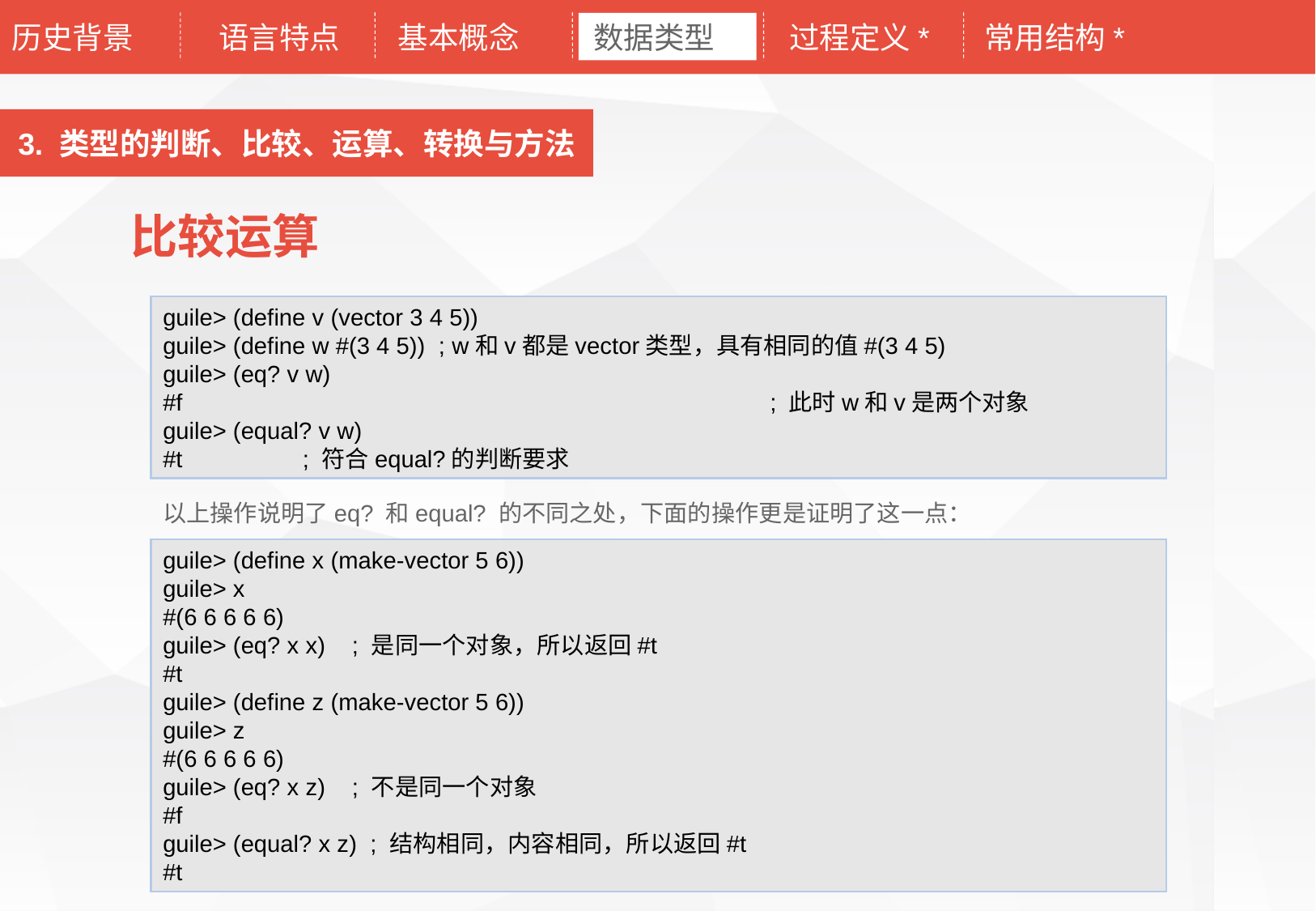

历史背景

语言特点

基本概念

数据类型

过程定义*

常用结构*

3. 类型的判断、比较、运算、转换与方法
比较运算
guile> (define v (vector 3 4 5))
guile> (define w #(3 4 5))  ; w和v都是vector类型，具有相同的值#(3 4 5)
guile> (eq? v w)
#f					; 此时w和v是两个对象
guile> (equal? v w)
#t                  ; 符合equal?的判断要求
以上操作说明了eq? 和equal? 的不同之处，下面的操作更是证明了这一点：
guile> (define x (make-vector 5 6))
guile> x
#(6 6 6 6 6)
guile> (eq? x x)    ; 是同一个对象，所以返回#t
#t
guile> (define z (make-vector 5 6))
guile> z
#(6 6 6 6 6)
guile> (eq? x z)    ; 不是同一个对象
#f
guile> (equal? x z)  ; 结构相同，内容相同，所以返回#t
#t